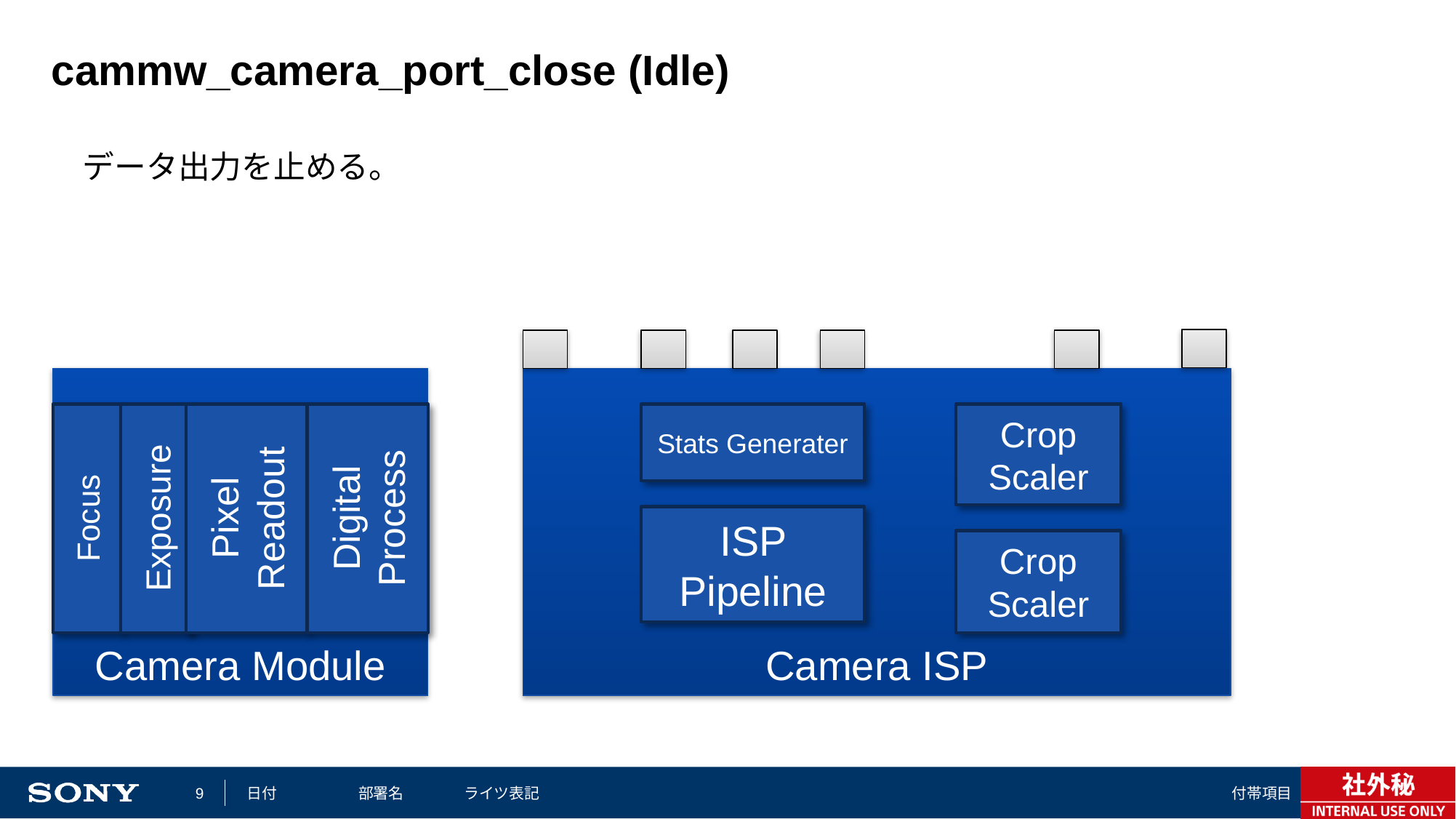

# cammw_camera_port_close (Idle)
データ出力を止める。

Camera ISP
Camera Module
Crop
Scaler
Digital Process
Focus
Exposure
Pixel Readout
Stats Generater
ISP Pipeline
Crop
Scaler